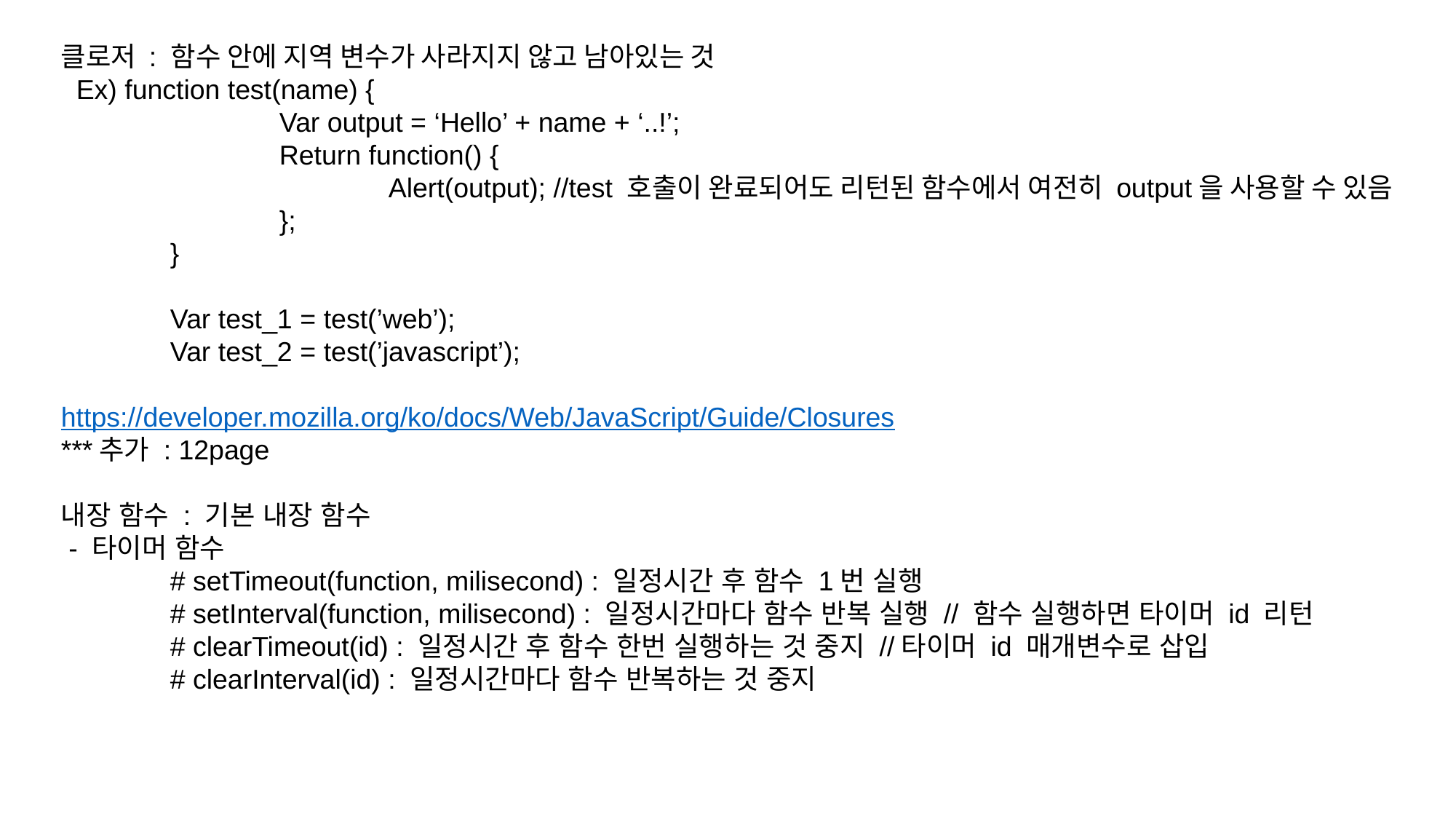

클로저 : 함수 안에 지역 변수가 사라지지 않고 남아있는 것
  Ex) function test(name) {
		Var output = ‘Hello’ + name + ‘..!’;
		Return function() {
			Alert(output); //test 호출이 완료되어도 리턴된 함수에서 여전히 output을 사용할 수 있음
		};
	}

	Var test_1 = test(’web’);
	Var test_2 = test(’javascript’);

https://developer.mozilla.org/ko/docs/Web/JavaScript/Guide/Closures
***추가 : 12page

내장 함수 : 기본 내장 함수
 - 타이머 함수
	# setTimeout(function, milisecond) : 일정시간 후 함수 1번 실행
	# setInterval(function, milisecond) : 일정시간마다 함수 반복 실행 // 함수 실행하면 타이머 id 리턴
	# clearTimeout(id) : 일정시간 후 함수 한번 실행하는 것 중지 //타이머 id 매개변수로 삽입
	# clearInterval(id) : 일정시간마다 함수 반복하는 것 중지